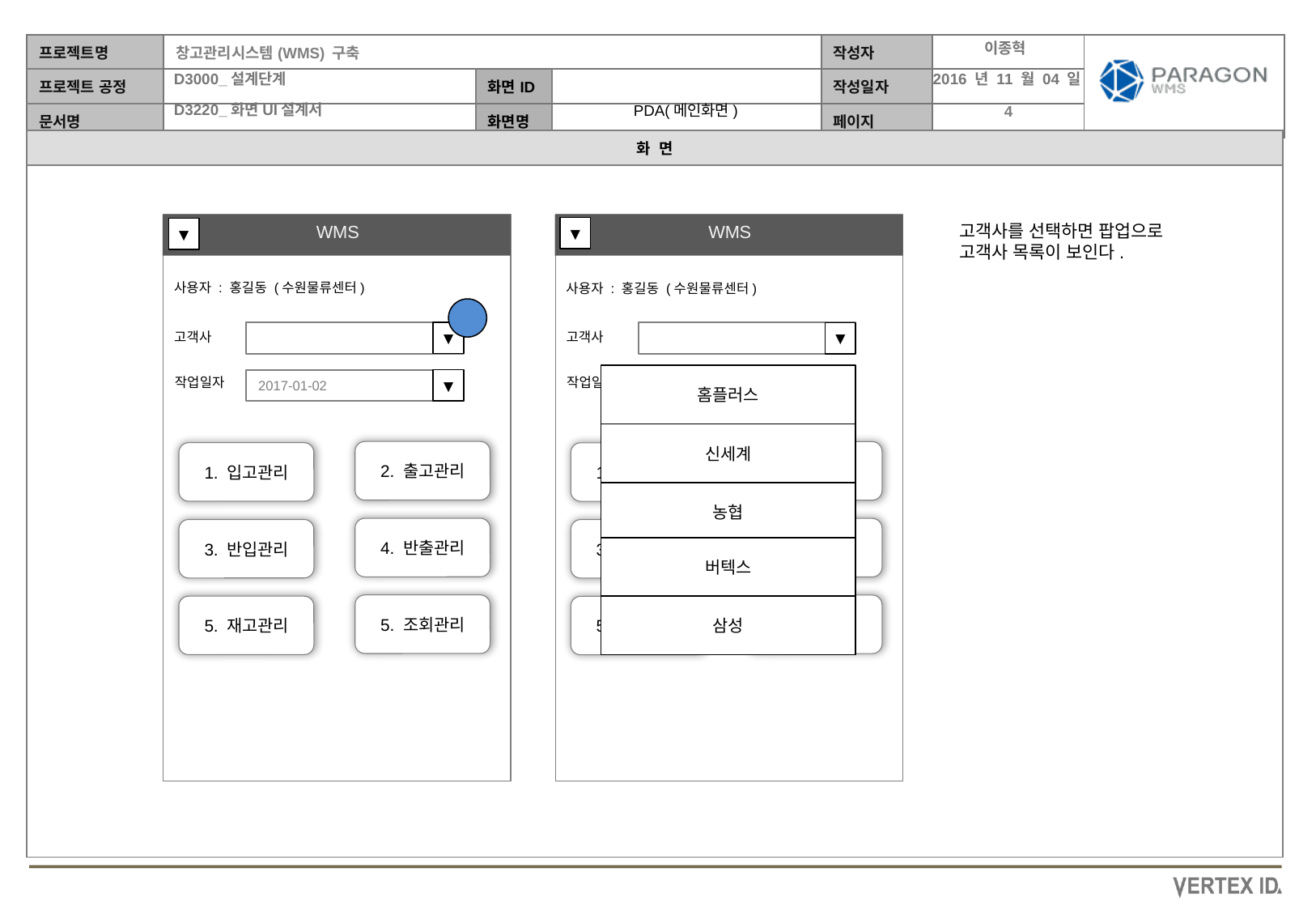

이종혁
2016 년 11 월 04 일
PDA(메인화면)
고객사를 선택하면 팝업으로
고객사 목록이 보인다.

WMS
WMS
▼
▼
사용자 : 홍길동 (수원물류센터)
사용자 : 홍길동 (수원물류센터)

▼
고객사

▼
고객사

홈플러스
신세계
농협
버텍스
삼성
작업일자
작업일자
▼
2017-01-02
▼
2017-01-02
2. 출고관리
2. 출고관리
1. 입고관리
1. 입고관리
4. 반출관리
4. 반출관리
3. 반입관리
3. 반입관리
5. 조회관리
5. 조회관리
5. 재고관리
5. 재고관리